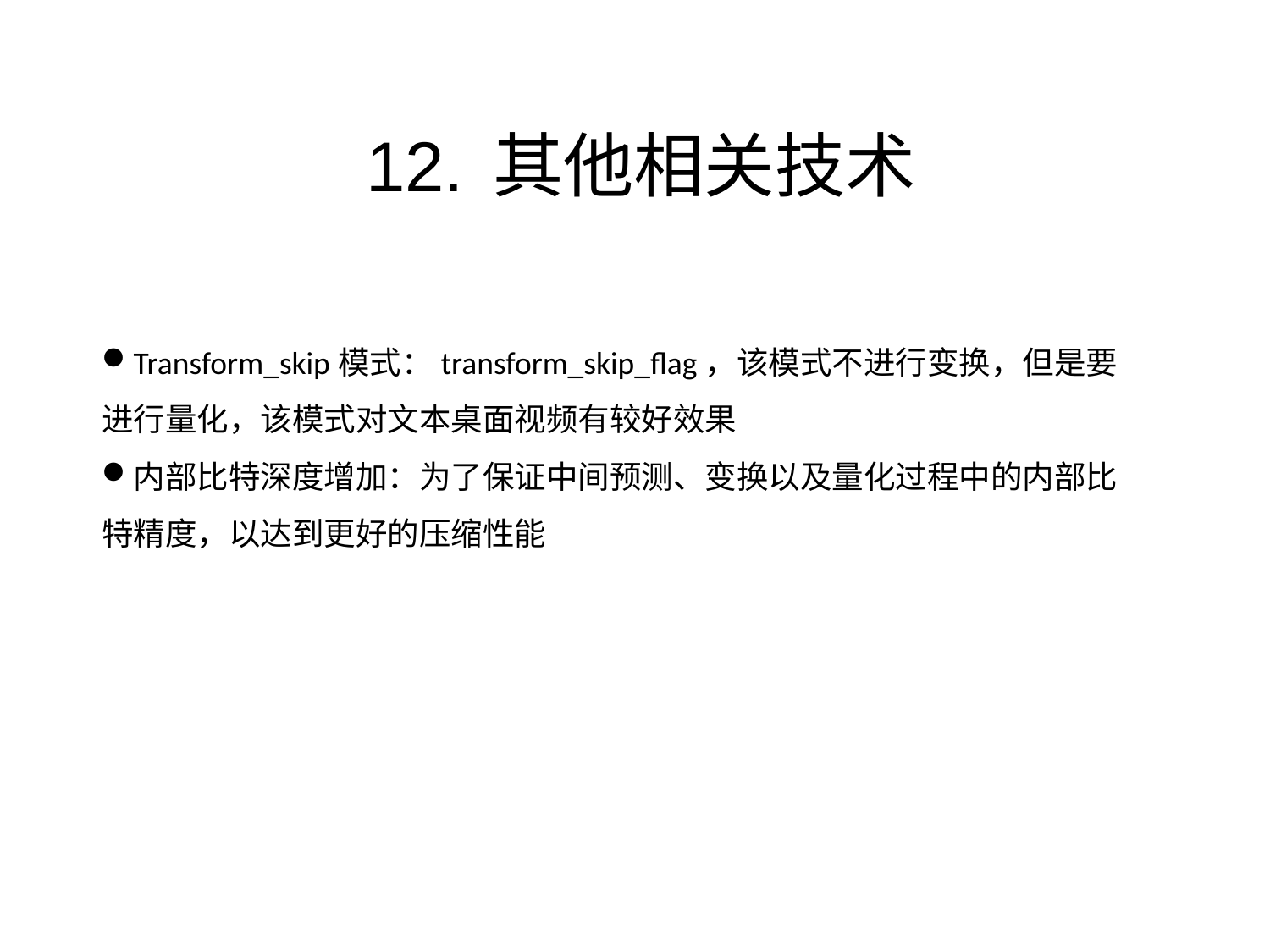

# 12.	其他相关技术
Transform_skip模式：transform_skip_flag，该模式不进行变换，但是要进行量化，该模式对文本桌面视频有较好效果
内部比特深度增加：为了保证中间预测、变换以及量化过程中的内部比特精度，以达到更好的压缩性能